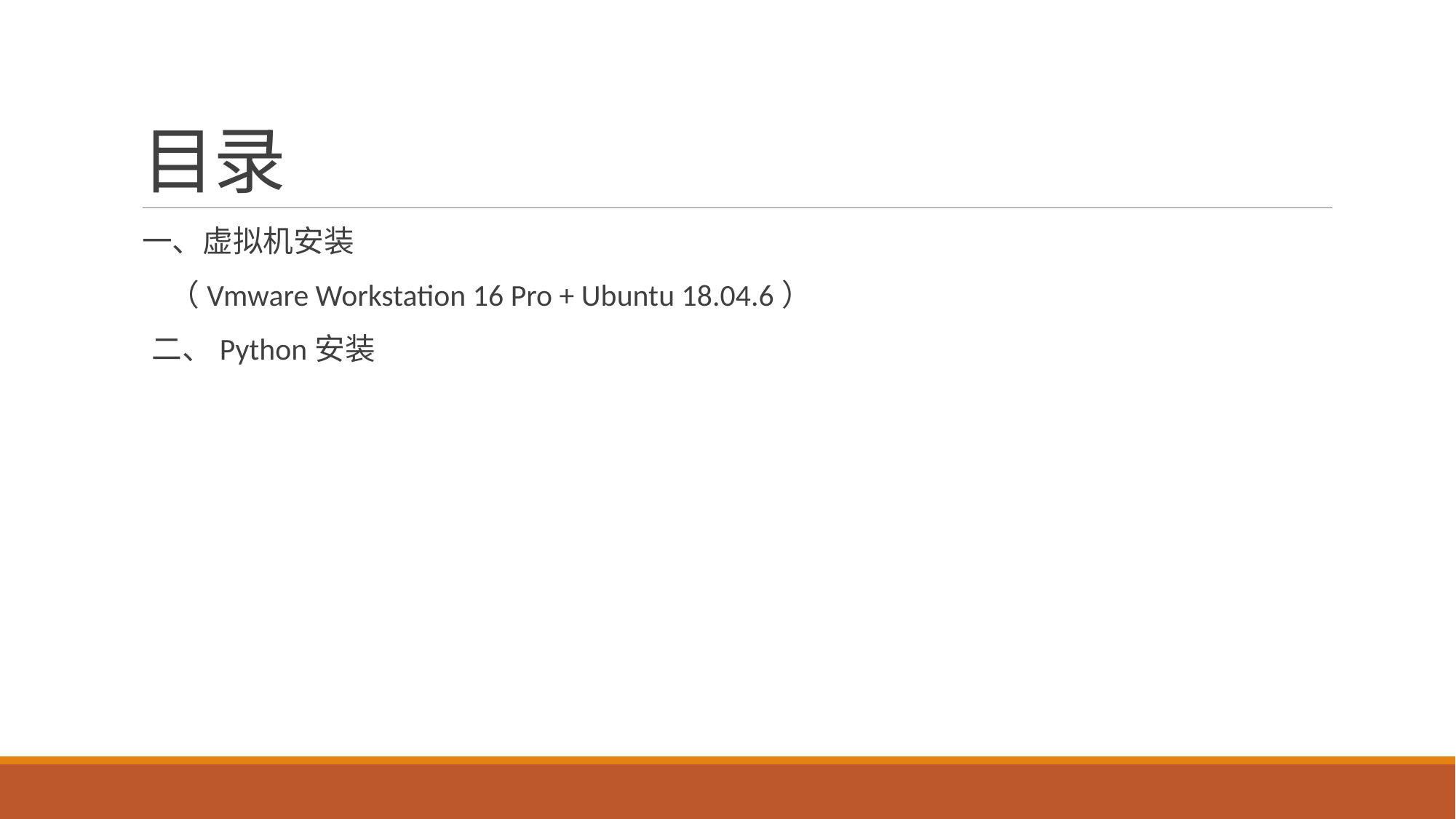

# 目录
一、虚拟机安装
   （Vmware Workstation 16 Pro + Ubuntu 18.04.6）
  二、Python安装